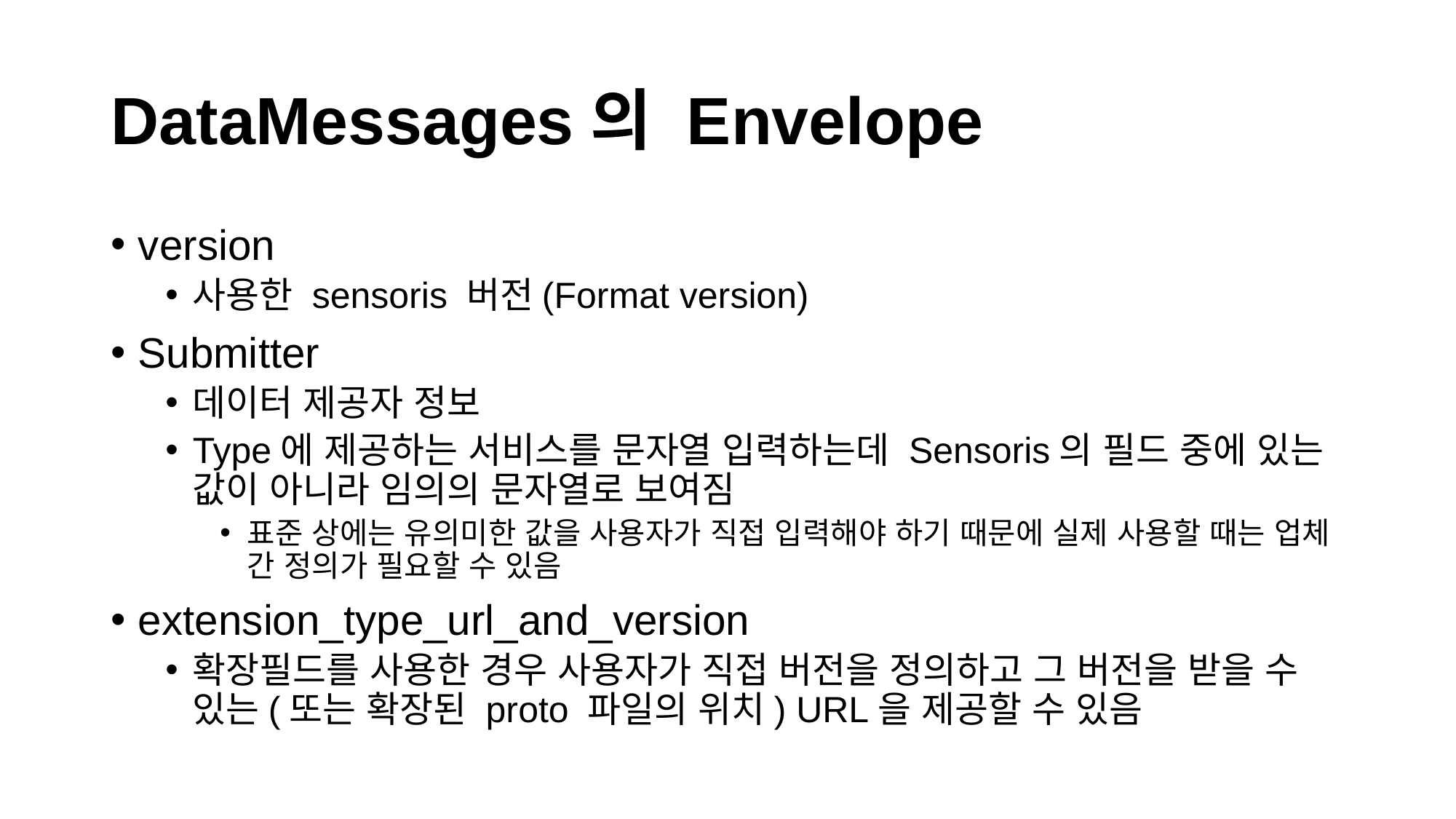

# DataMessages의 Envelope
version
사용한 sensoris 버전(Format version)
Submitter
데이터 제공자 정보
Type에 제공하는 서비스를 문자열 입력하는데 Sensoris의 필드 중에 있는 값이 아니라 임의의 문자열로 보여짐
표준 상에는 유의미한 값을 사용자가 직접 입력해야 하기 때문에 실제 사용할 때는 업체 간 정의가 필요할 수 있음
extension_type_url_and_version
확장필드를 사용한 경우 사용자가 직접 버전을 정의하고 그 버전을 받을 수 있는(또는 확장된 proto 파일의 위치) URL을 제공할 수 있음